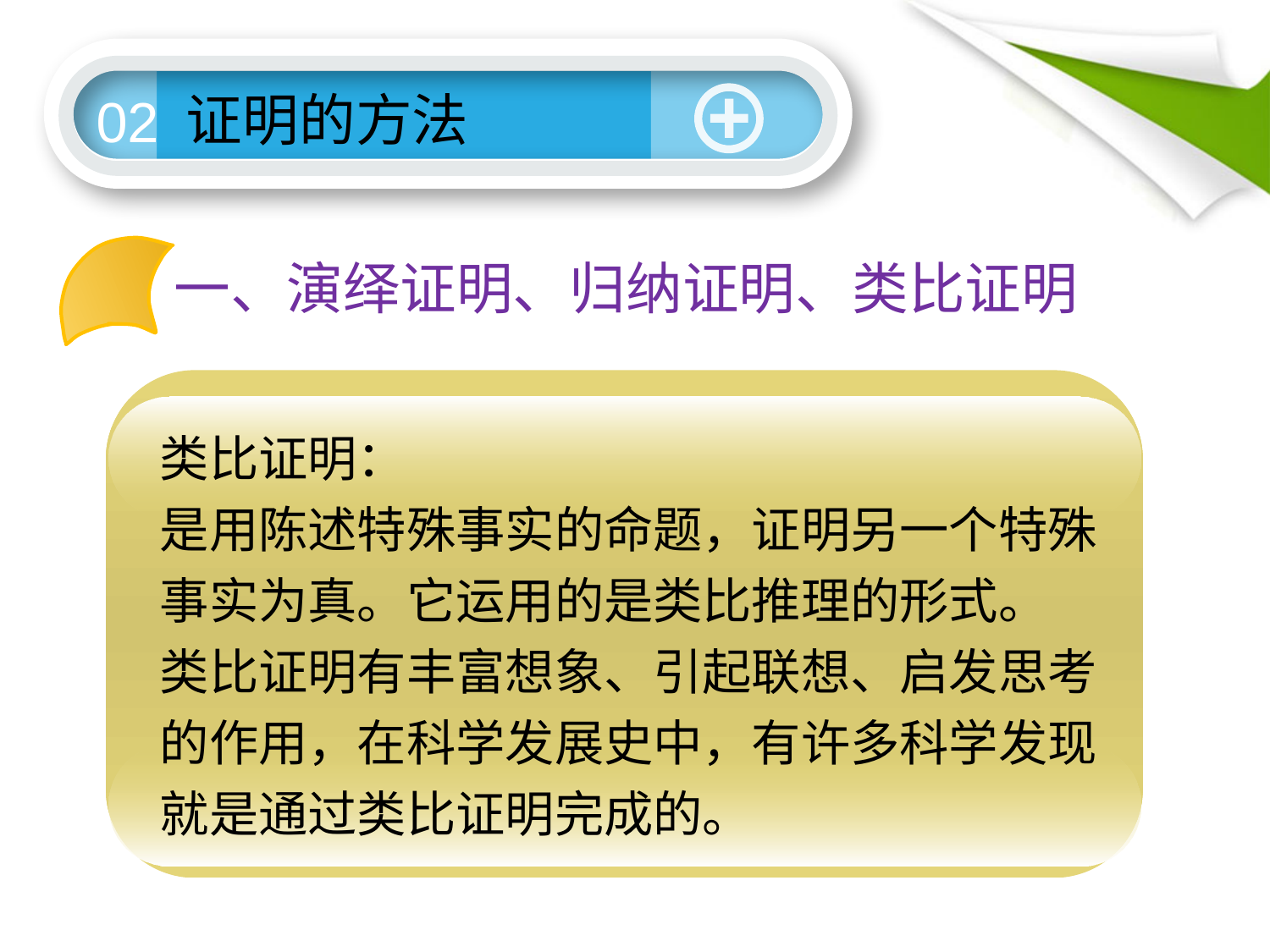

证明的方法
02

一、演绎证明、归纳证明、类比证明

A  —  B
B  —  A

类比证明：
是用陈述特殊事实的命题，证明另一个特殊事实为真。它运用的是类比推理的形式。
类比证明有丰富想象、引起联想、启发思考的作用，在科学发展史中，有许多科学发现就是通过类比证明完成的。